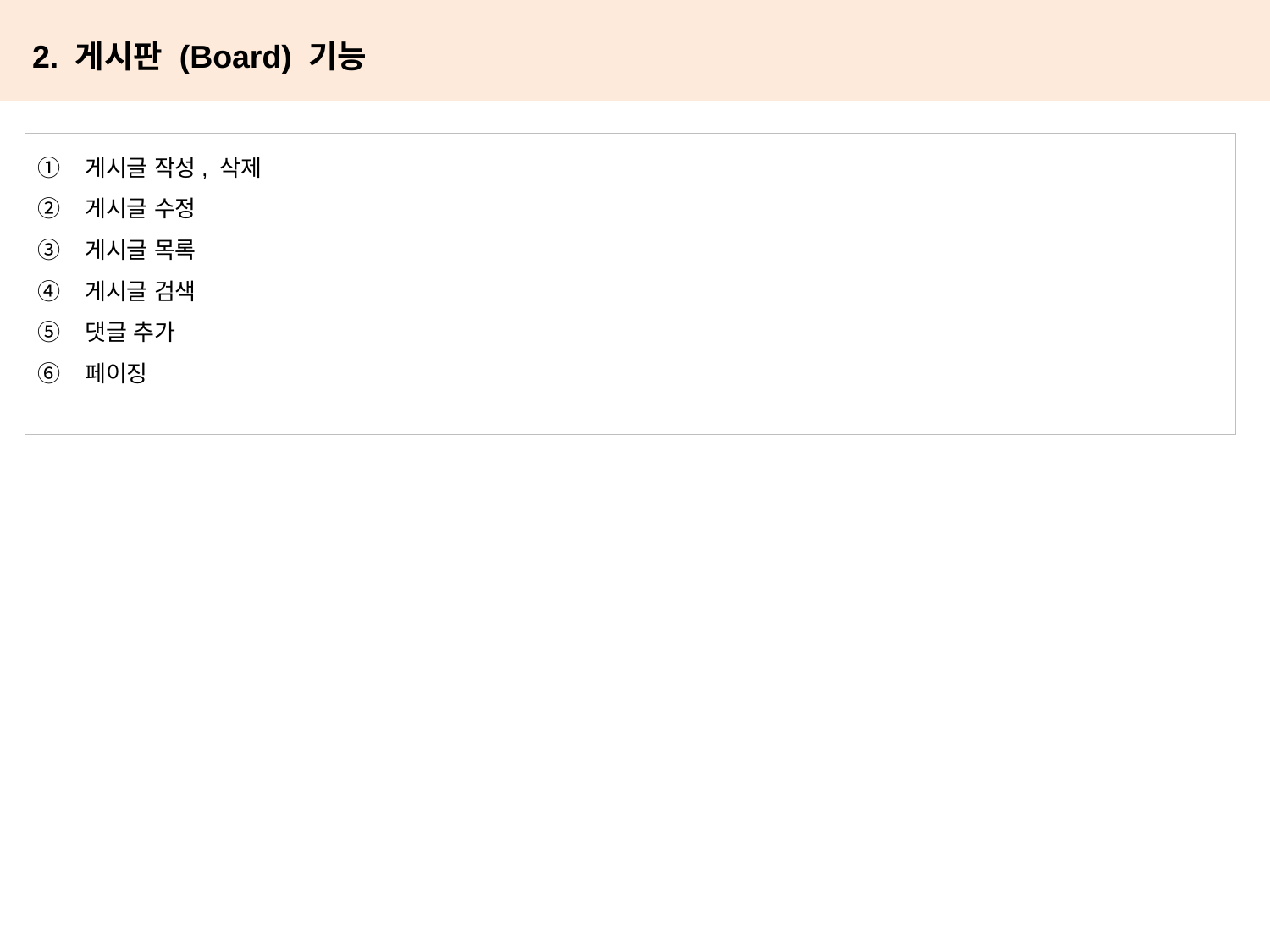

2. 게시판 (Board) 기능
게시글 작성, 삭제
게시글 수정
게시글 목록
게시글 검색
댓글 추가
페이징